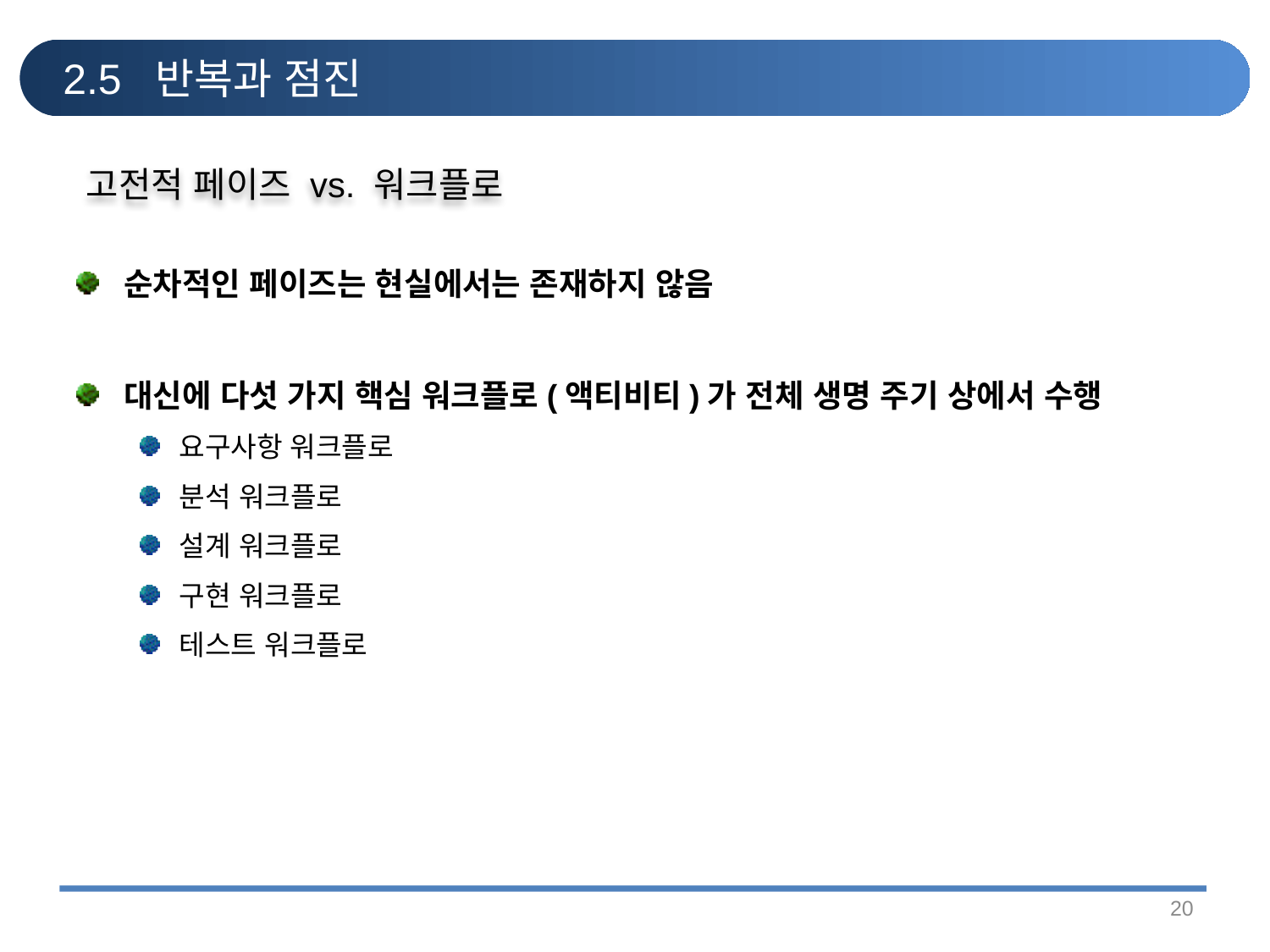

# 2.5  반복과 점진
고전적 페이즈 vs. 워크플로
순차적인 페이즈는 현실에서는 존재하지 않음

대신에 다섯 가지 핵심 워크플로(액티비티)가 전체 생명 주기 상에서 수행
요구사항 워크플로
분석 워크플로
설계 워크플로
구현 워크플로
테스트 워크플로

20